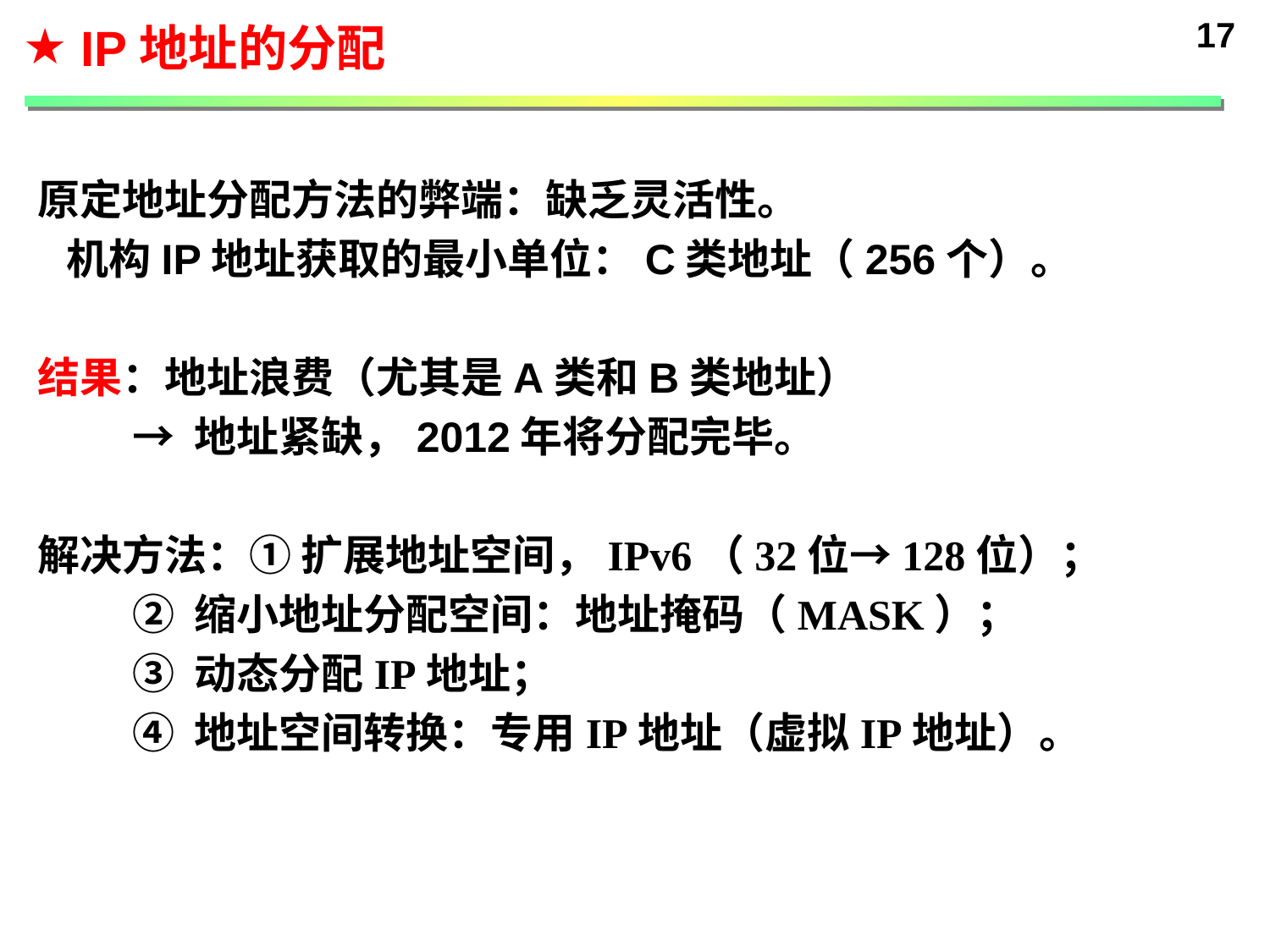

17
 IP地址的分配

原定地址分配方法的弊端：缺乏灵活性。
  机构IP地址获取的最小单位：C类地址（256个）。

结果：地址浪费（尤其是A类和B类地址）
          → 地址紧缺，2012年将分配完毕。

解决方法：① 扩展地址空间，IPv6（32位→128位）；
          ② 缩小地址分配空间：地址掩码（MASK）；
          ③ 动态分配IP地址；
          ④ 地址空间转换：专用IP地址（虚拟IP地址）。